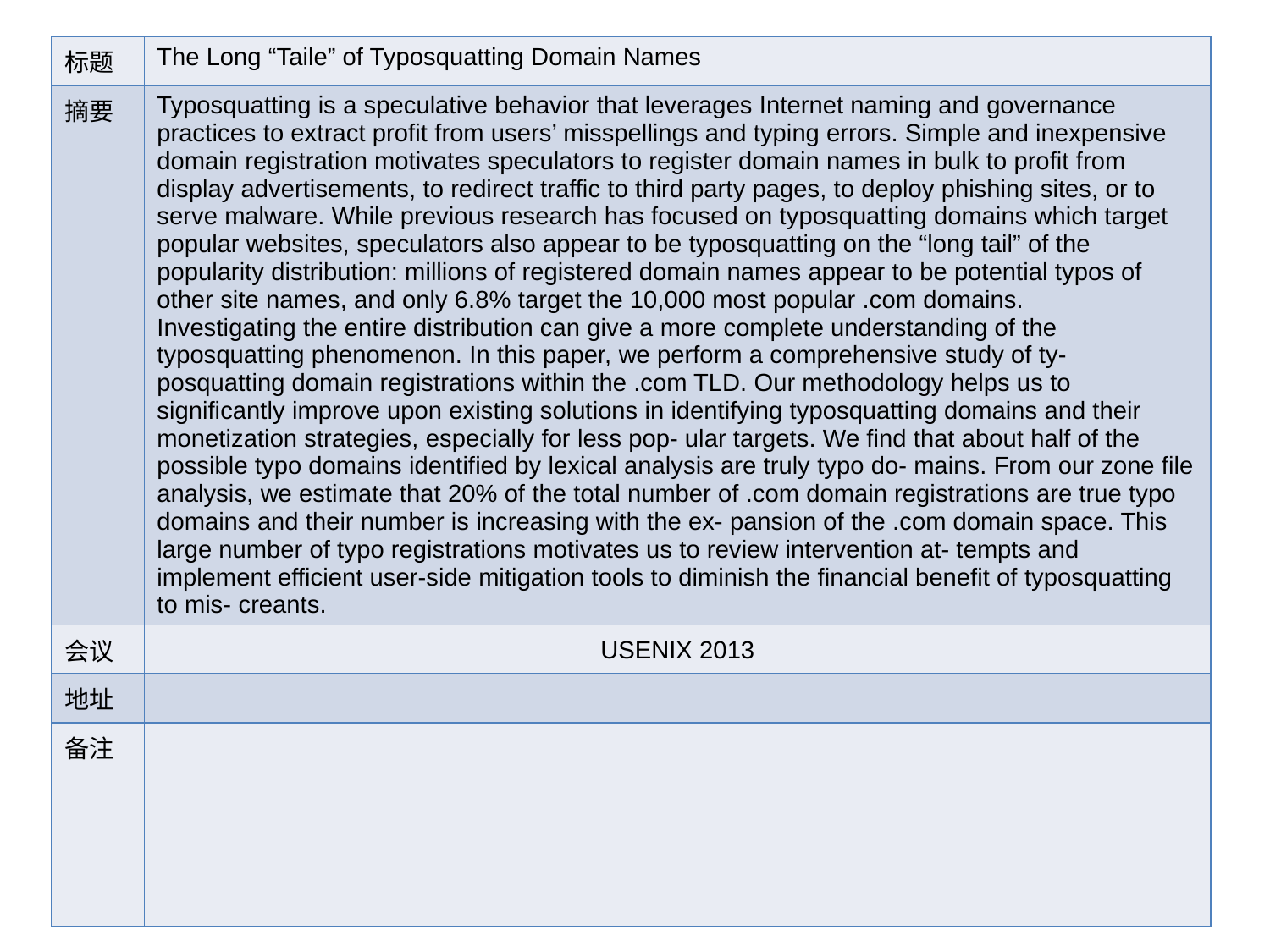

| 标题 | The Long “Taile” of Typosquatting Domain Names |
| --- | --- |
| 摘要 | Typosquatting is a speculative behavior that leverages Internet naming and governance practices to extract profit from users’ misspellings and typing errors. Simple and inexpensive domain registration motivates speculators to register domain names in bulk to profit from display advertisements, to redirect traffic to third party pages, to deploy phishing sites, or to serve malware. While previous research has focused on typosquatting domains which target popular websites, speculators also appear to be typosquatting on the “long tail” of the popularity distribution: millions of registered domain names appear to be potential typos of other site names, and only 6.8% target the 10,000 most popular .com domains. Investigating the entire distribution can give a more complete understanding of the typosquatting phenomenon. In this paper, we perform a comprehensive study of ty- posquatting domain registrations within the .com TLD. Our methodology helps us to significantly improve upon existing solutions in identifying typosquatting domains and their monetization strategies, especially for less pop- ular targets. We find that about half of the possible typo domains identified by lexical analysis are truly typo do- mains. From our zone file analysis, we estimate that 20% of the total number of .com domain registrations are true typo domains and their number is increasing with the ex- pansion of the .com domain space. This large number of typo registrations motivates us to review intervention at- tempts and implement efficient user-side mitigation tools to diminish the financial benefit of typosquatting to mis- creants. |
| 会议 | USENIX 2013 |
| 地址 |  |
| 备注 |  |